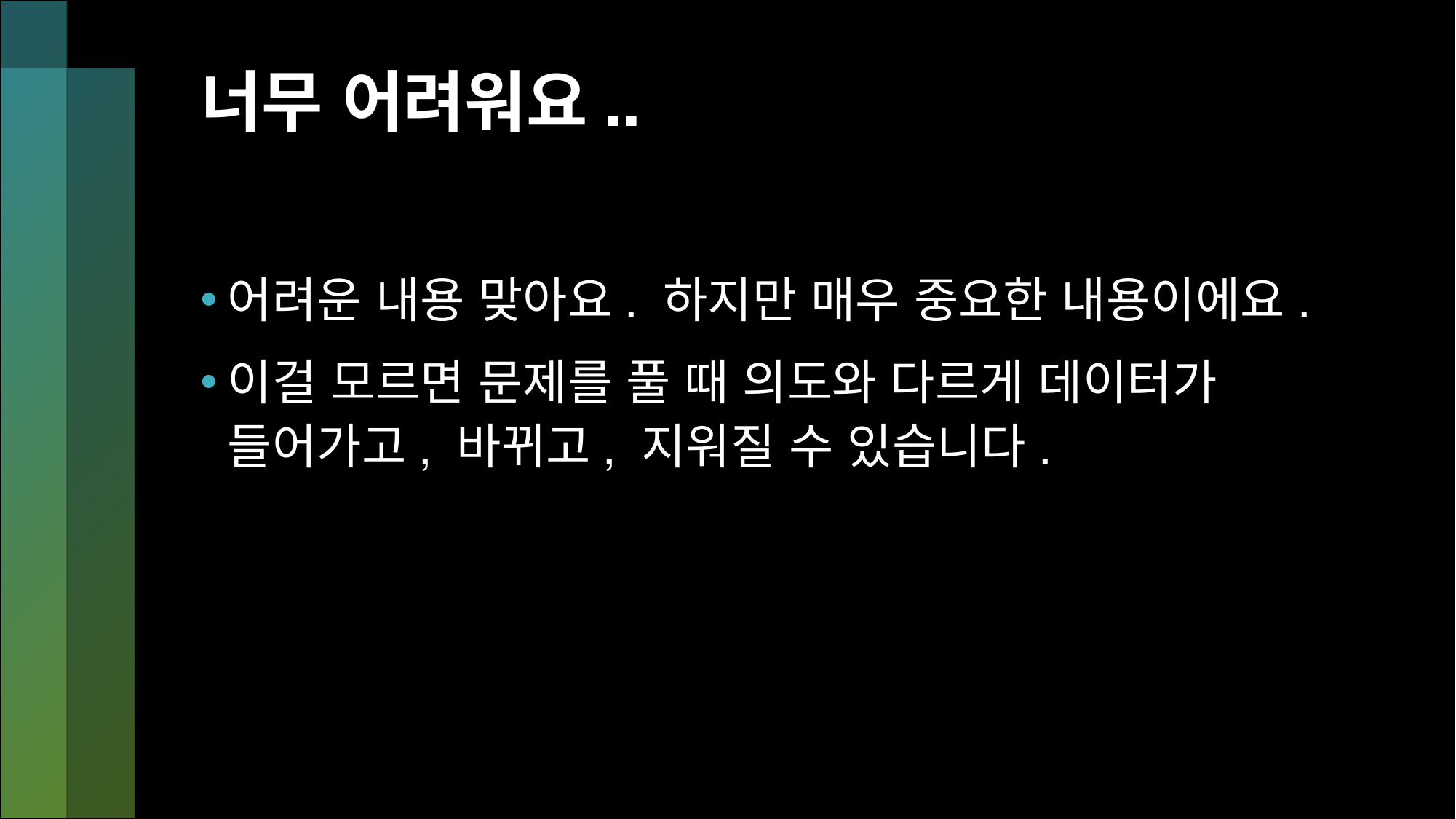

# 너무 어려워요..
어려운 내용 맞아요. 하지만 매우 중요한 내용이에요.
이걸 모르면 문제를 풀 때 의도와 다르게 데이터가 들어가고, 바뀌고, 지워질 수 있습니다.